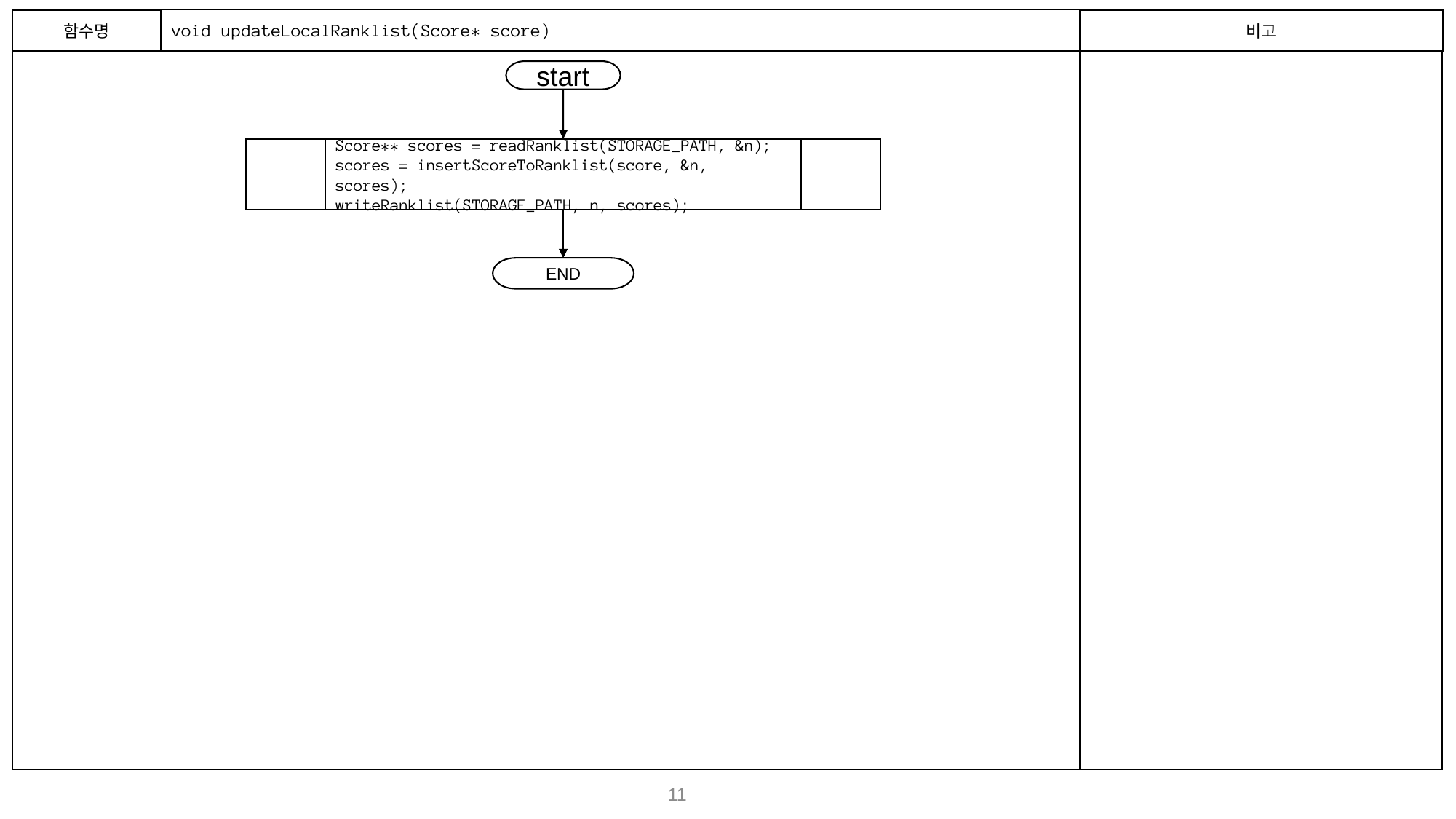

함수명
# void updateLocalRanklist(Score* score)
비고

start
Score** scores = readRanklist(STORAGE_PATH, &n);
scores = insertScoreToRanklist(score, &n, scores);
writeRanklist(STORAGE_PATH, n, scores);
END
11